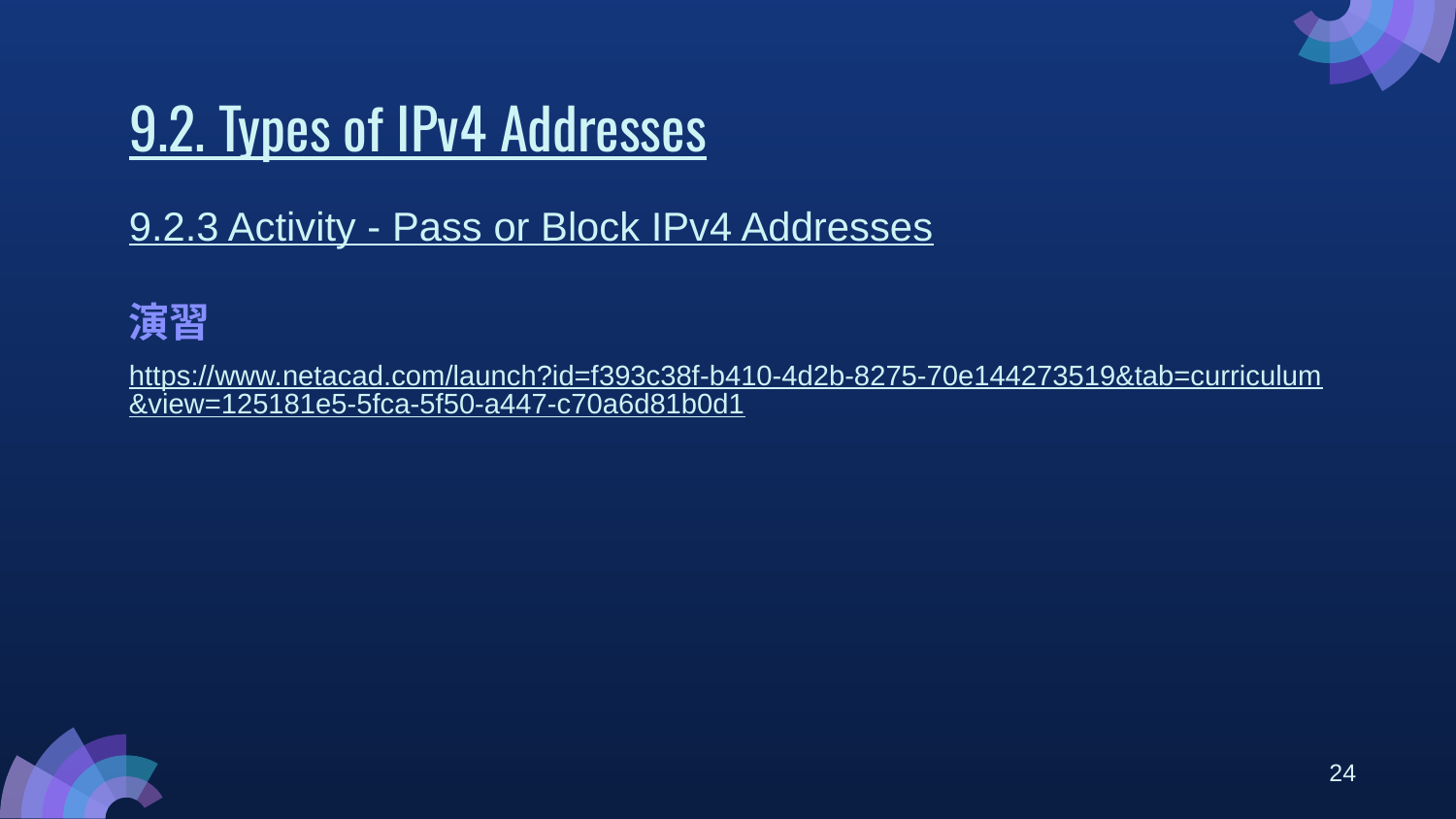

# 9.2. Types of IPv4 Addresses
9.2.3 Activity - Pass or Block IPv4 Addresses
演習
https://www.netacad.com/launch?id=f393c38f-b410-4d2b-8275-70e144273519&tab=curriculum&view=125181e5-5fca-5f50-a447-c70a6d81b0d1